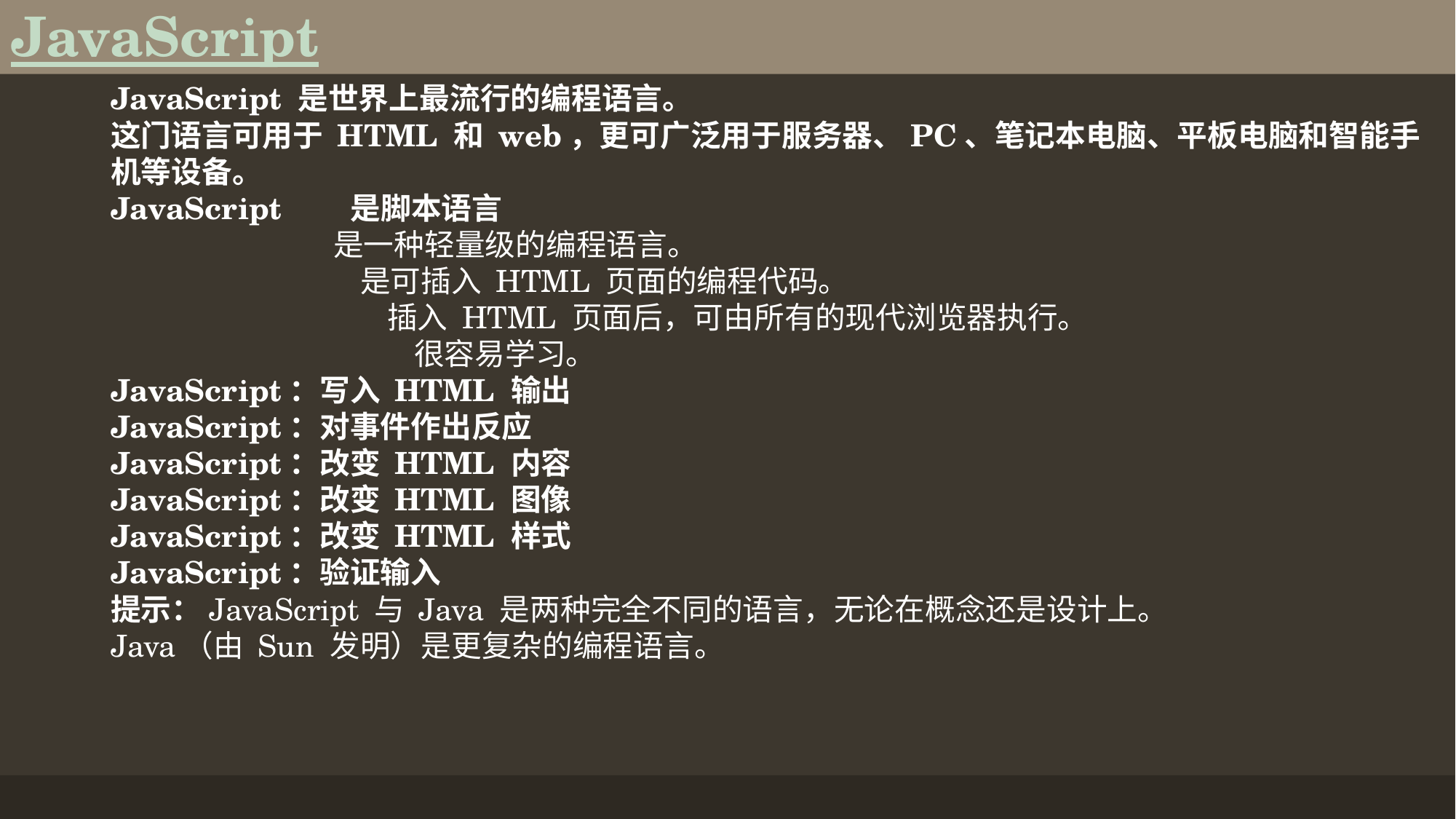

JavaScript
JavaScript 是世界上最流行的编程语言。
这门语言可用于 HTML 和 web，更可广泛用于服务器、PC、笔记本电脑、平板电脑和智能手机等设备。
JavaScript       是脚本语言
                                是一种轻量级的编程语言。
                                    是可插入 HTML 页面的编程代码。
                                        插入 HTML 页面后，可由所有的现代浏览器执行。
                                            很容易学习。
JavaScript：写入 HTML 输出
JavaScript：对事件作出反应
JavaScript：改变 HTML 内容
JavaScript：改变 HTML 图像
JavaScript：改变 HTML 样式
JavaScript：验证输入
提示：JavaScript 与 Java 是两种完全不同的语言，无论在概念还是设计上。
Java（由 Sun 发明）是更复杂的编程语言。